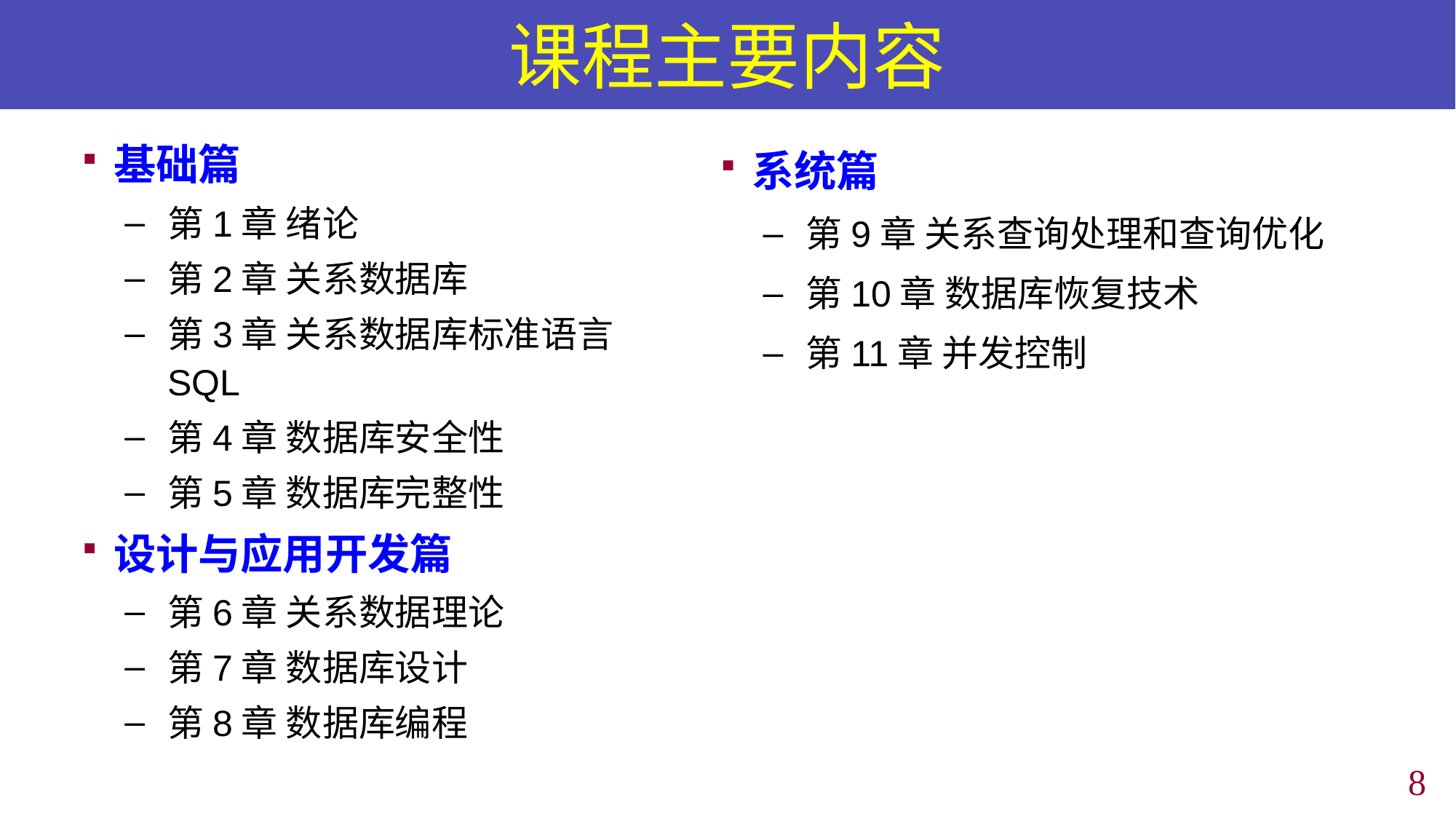

# 课程主要内容
基础篇
第1章 绪论
第2章 关系数据库
第3章 关系数据库标准语言SQL
第4章 数据库安全性
第5章 数据库完整性
设计与应用开发篇
第6章 关系数据理论
第7章 数据库设计
第8章 数据库编程
系统篇
第9章 关系查询处理和查询优化
第10章 数据库恢复技术
第11章 并发控制
8